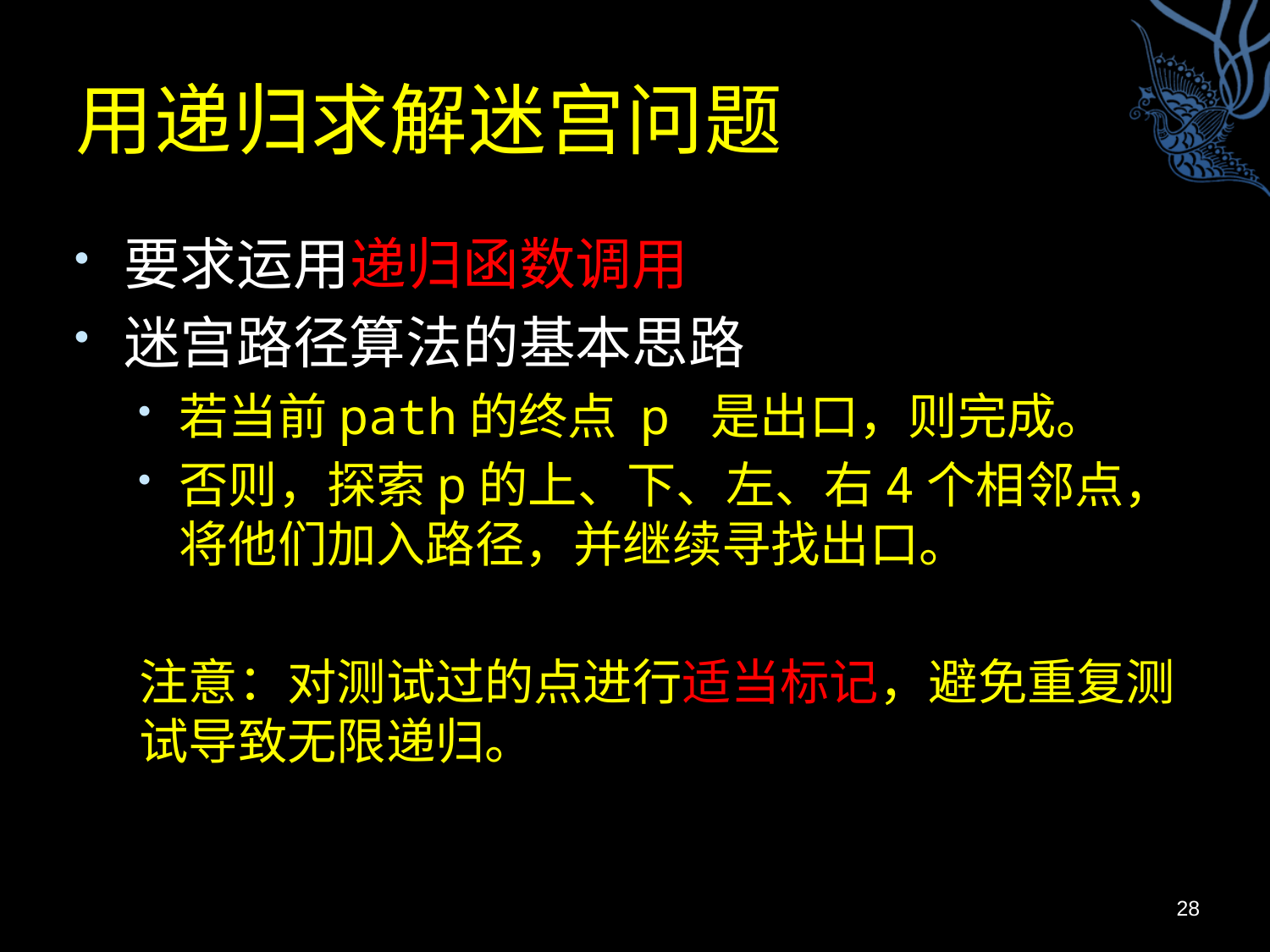

# 用递归求解迷宫问题
要求运用递归函数调用
迷宫路径算法的基本思路
若当前path的终点 p 是出口，则完成。
否则，探索p的上、下、左、右4个相邻点，将他们加入路径，并继续寻找出口。

注意：对测试过的点进行适当标记，避免重复测试导致无限递归。

28